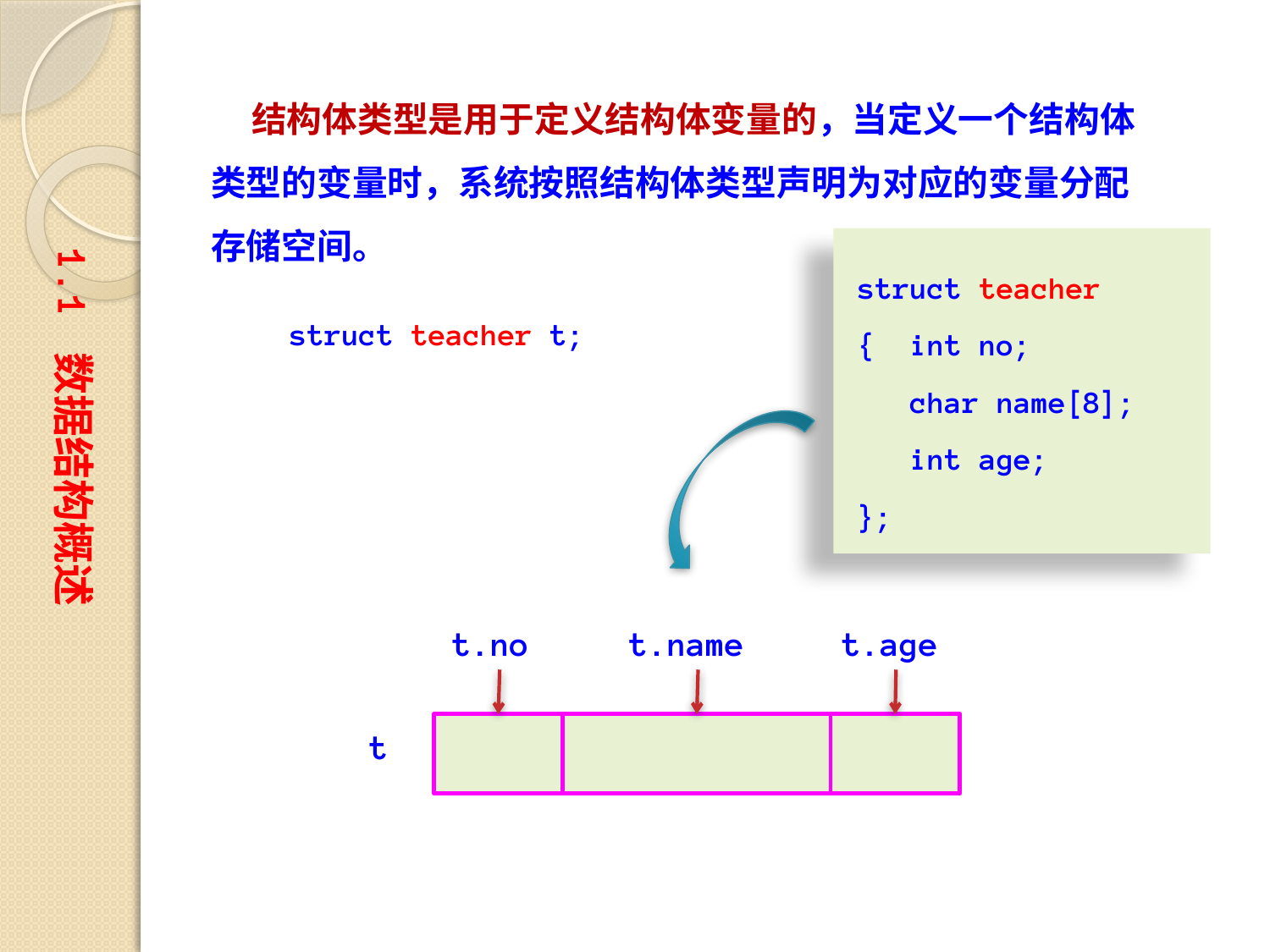

结构体类型是用于定义结构体变量的，当定义一个结构体类型的变量时，系统按照结构体类型声明为对应的变量分配存储空间。
struct teacher
{  int no;
   char name[8];
   int age;
};
1.1 数据结构概述
struct teacher t;

t.no
t.name
t.age

t